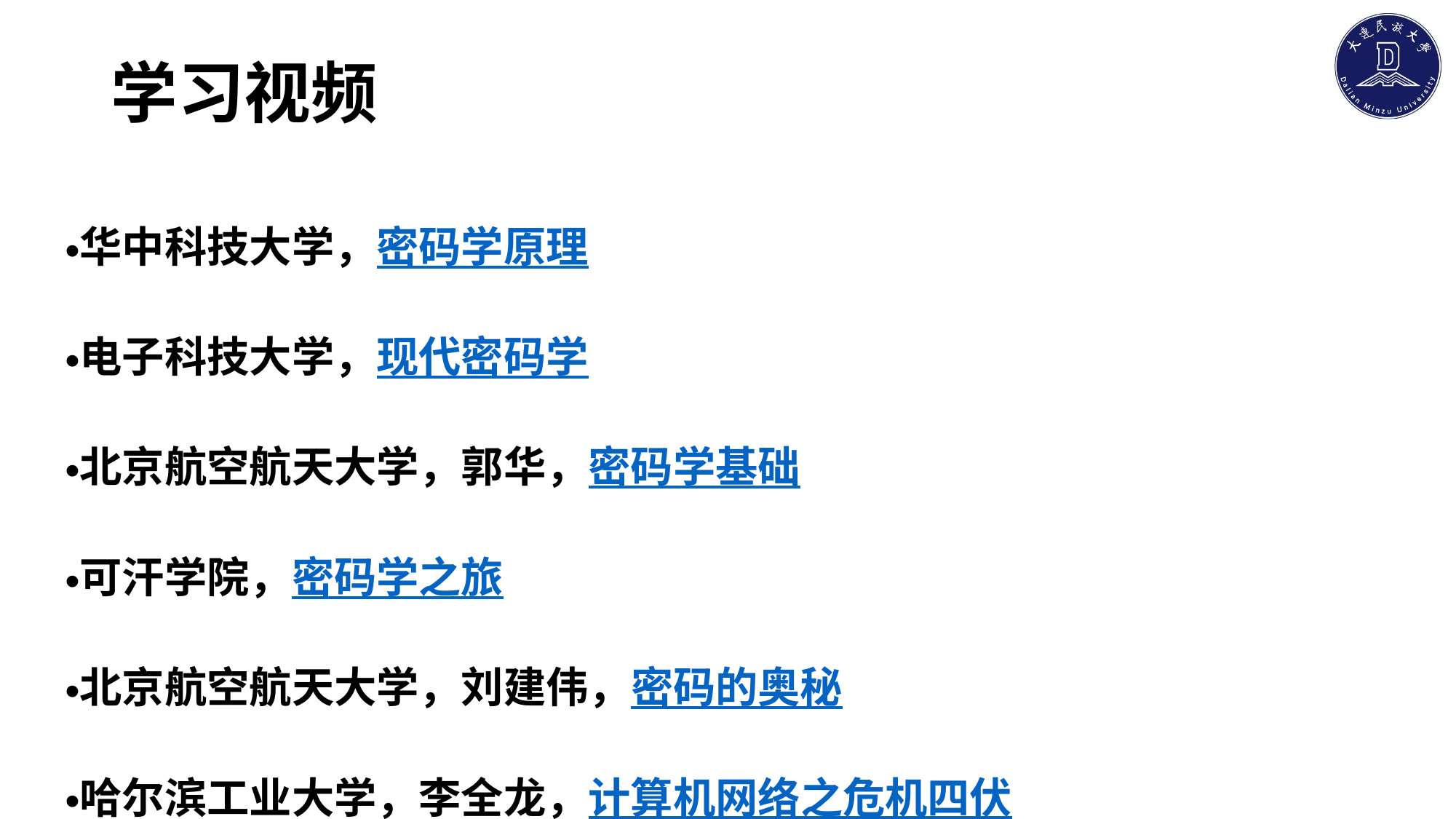

# 学习视频
华中科技大学，密码学原理
电子科技大学，现代密码学
北京航空航天大学，郭华，密码学基础
可汗学院，密码学之旅
北京航空航天大学，刘建伟，密码的奥秘
哈尔滨工业大学，李全龙，计算机网络之危机四伏